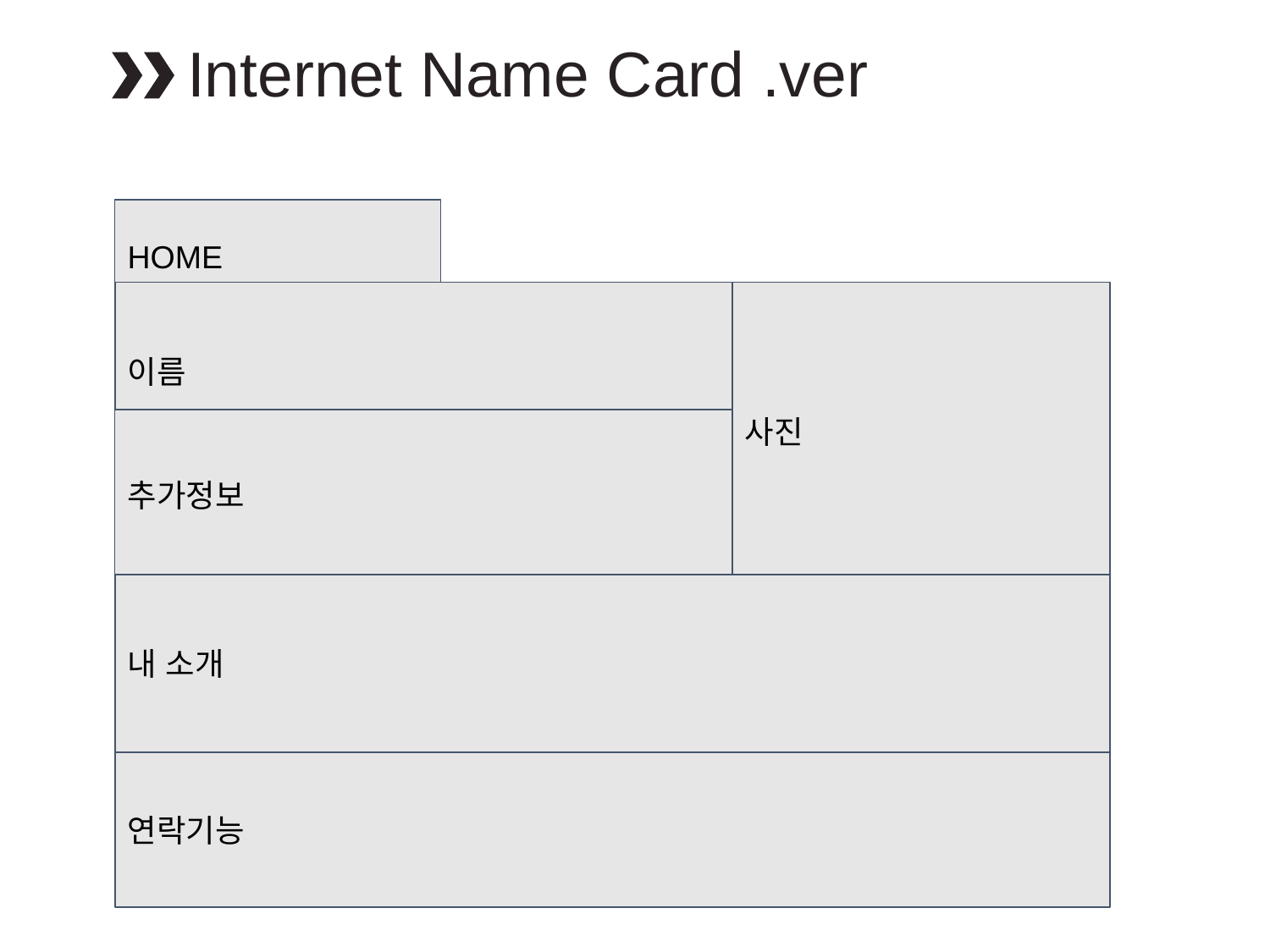

Internet Name Card .ver

HOME
이름
사진
추가정보
내 소개
연락기능